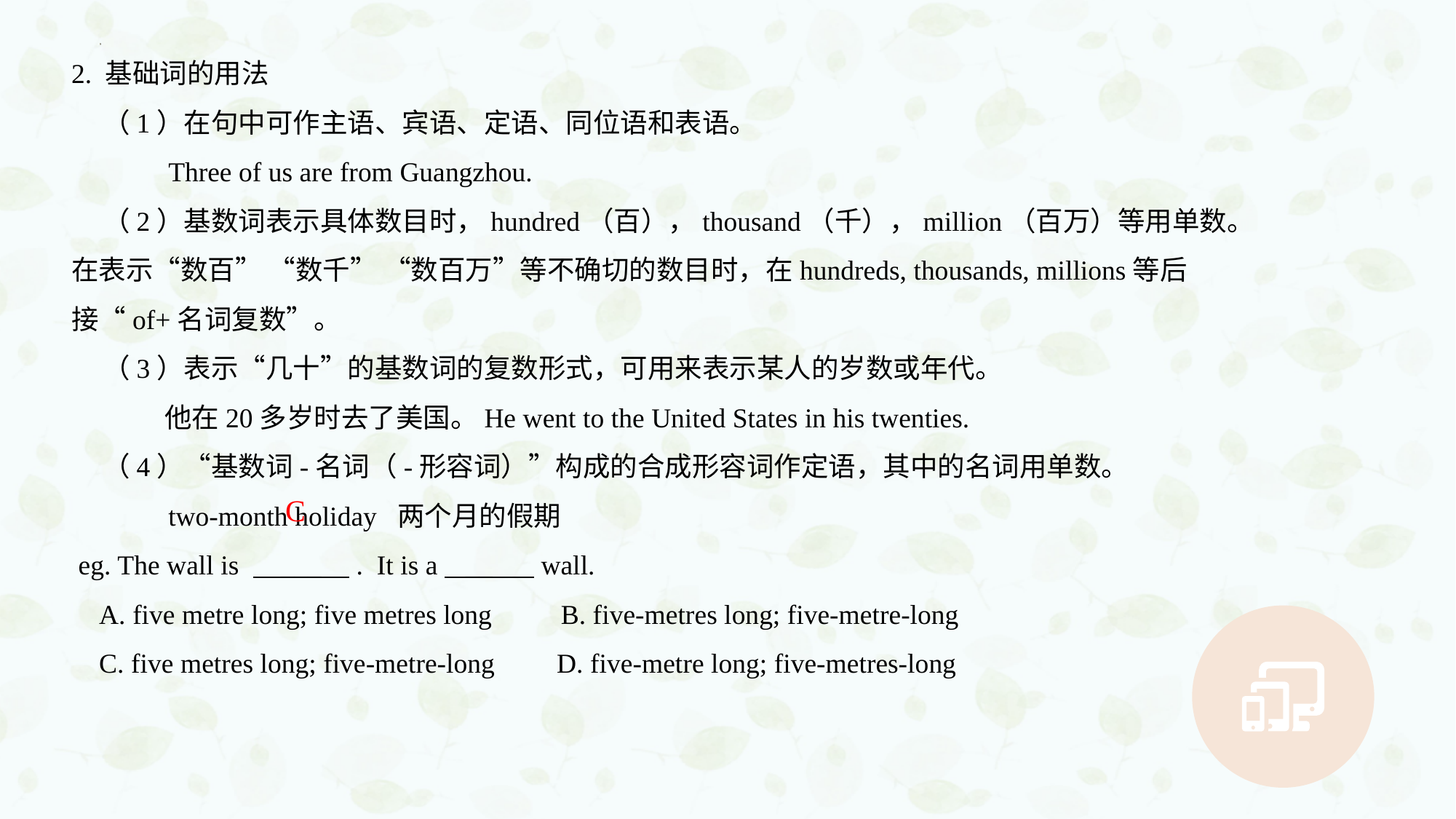

2. 基础词的用法
    （1）在句中可作主语、宾语、定语、同位语和表语。
              Three of us are from Guangzhou.
    （2）基数词表示具体数目时，hundred（百），thousand（千），million（百万）等用单数。在表示“数百” “数千” “数百万”等不确切的数目时，在hundreds, thousands, millions等后接“of+名词复数”。
    （3）表示“几十”的基数词的复数形式，可用来表示某人的岁数或年代。
              他在20多岁时去了美国。He went to the United States in his twenties.
    （4）“基数词-名词（-形容词）”构成的合成形容词作定语，其中的名词用单数。
              two-month holiday  两个月的假期
 eg. The wall is      ___     .  It is a    __       wall.
    A. five metre long; five metres long          B. five-metres long; five-metre-long
    C. five metres long; five-metre-long         D. five-metre long; five-metres-long

C